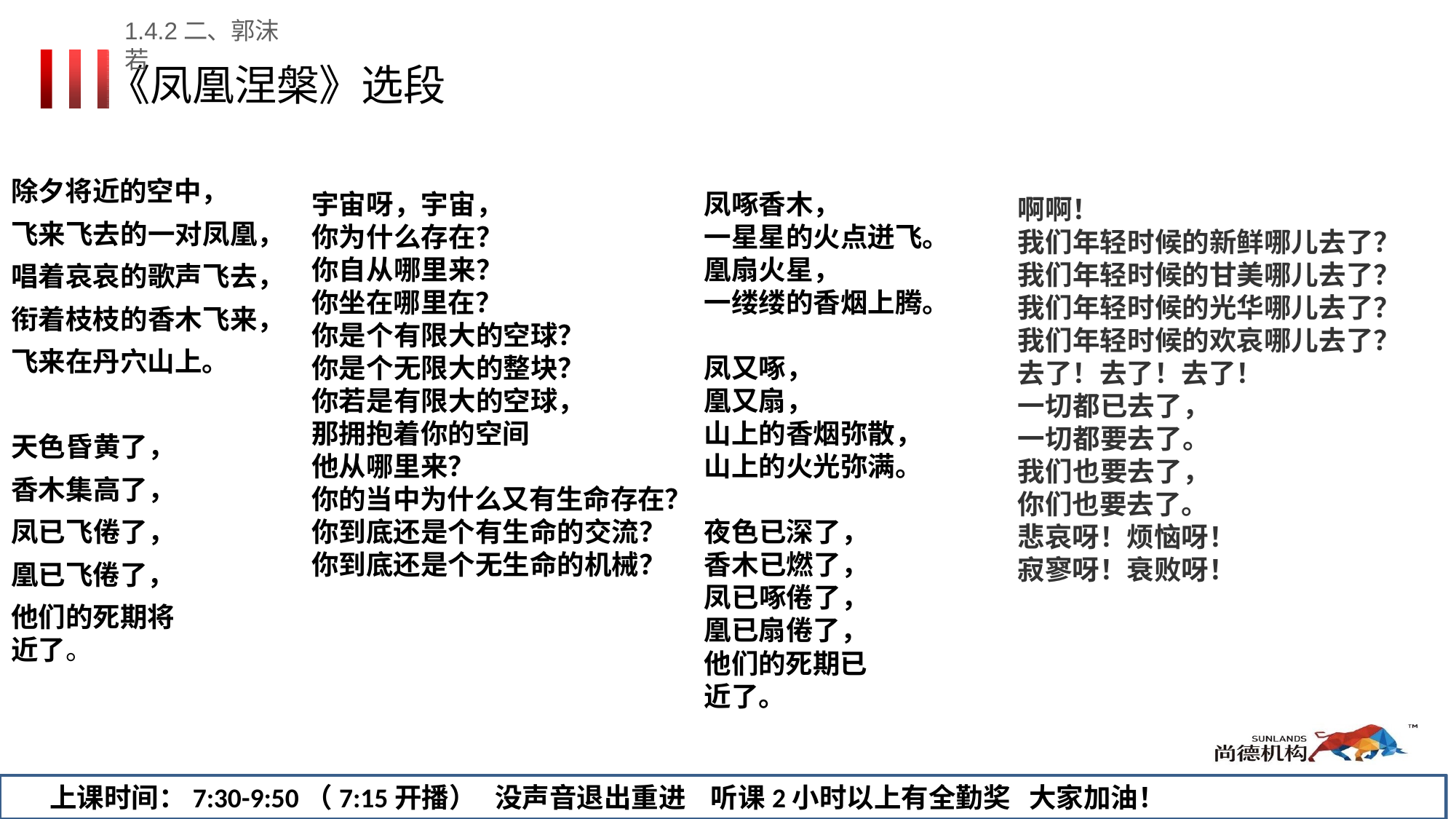

1.4.2二、郭沫若

# 《凤凰涅槃》选段
除夕将近的空中，
飞来飞去的一对凤凰， 唱着哀哀的歌声飞去， 衔着枝枝的香木飞来， 飞来在丹穴山上。
宇宙呀，宇宙， 你为什么存在？ 你自从哪里来？ 你坐在哪里在？
你是个有限大的空球？ 你是个无限大的整块？ 你若是有限大的空球， 那拥抱着你的空间
他从哪里来？
你的当中为什么又有生命存在？ 你到底还是个有生命的交流？  你到底还是个无生命的机械？
凤啄香木，
一星星的火点迸飞。 凰扇火星，
一缕缕的香烟上腾。
啊啊！
我们年轻时候的新鲜哪儿去了？ 我们年轻时候的甘美哪儿去了？ 我们年轻时候的光华哪儿去了？ 我们年轻时候的欢哀哪儿去了？ 去了！去了！去了！
一切都已去了， 一切都要去了。 我们也要去了， 你们也要去了。
悲哀呀！烦恼呀！寂寥呀！衰败呀！
凤又啄， 凰又扇，
山上的香烟弥散， 山上的火光弥满。
天色昏黄了， 香木集高了， 凤已飞倦了， 凰已飞倦了，
他们的死期将近了。
夜色已深了， 香木已燃了， 凤已啄倦了， 凰已扇倦了，
他们的死期已近了。